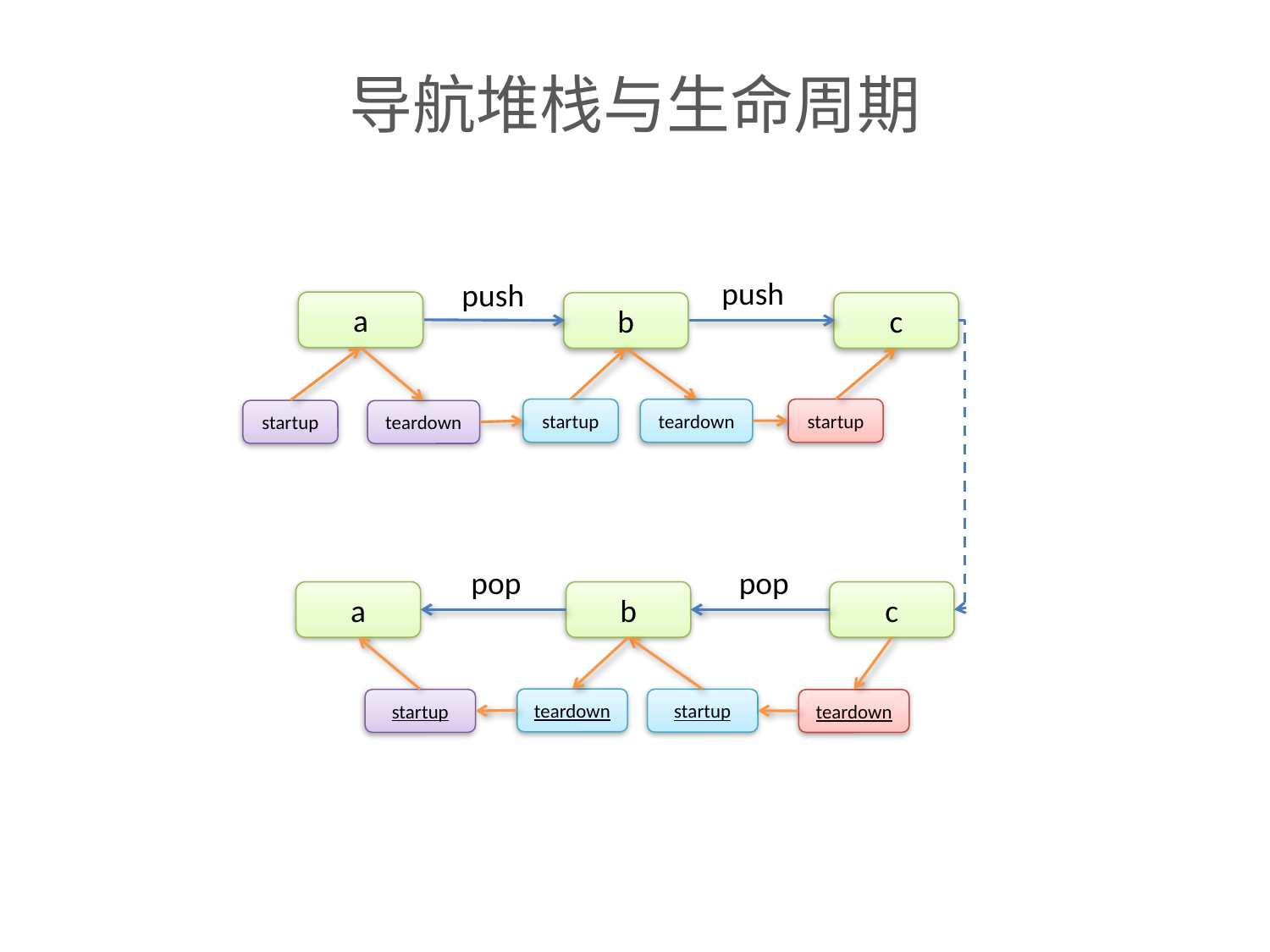

# 导航堆栈与生命周期
push
teardown
push
teardown
a
b
c
c
startup
startup
startup
pop
teardown
pop
teardown
a
b
startup
startup